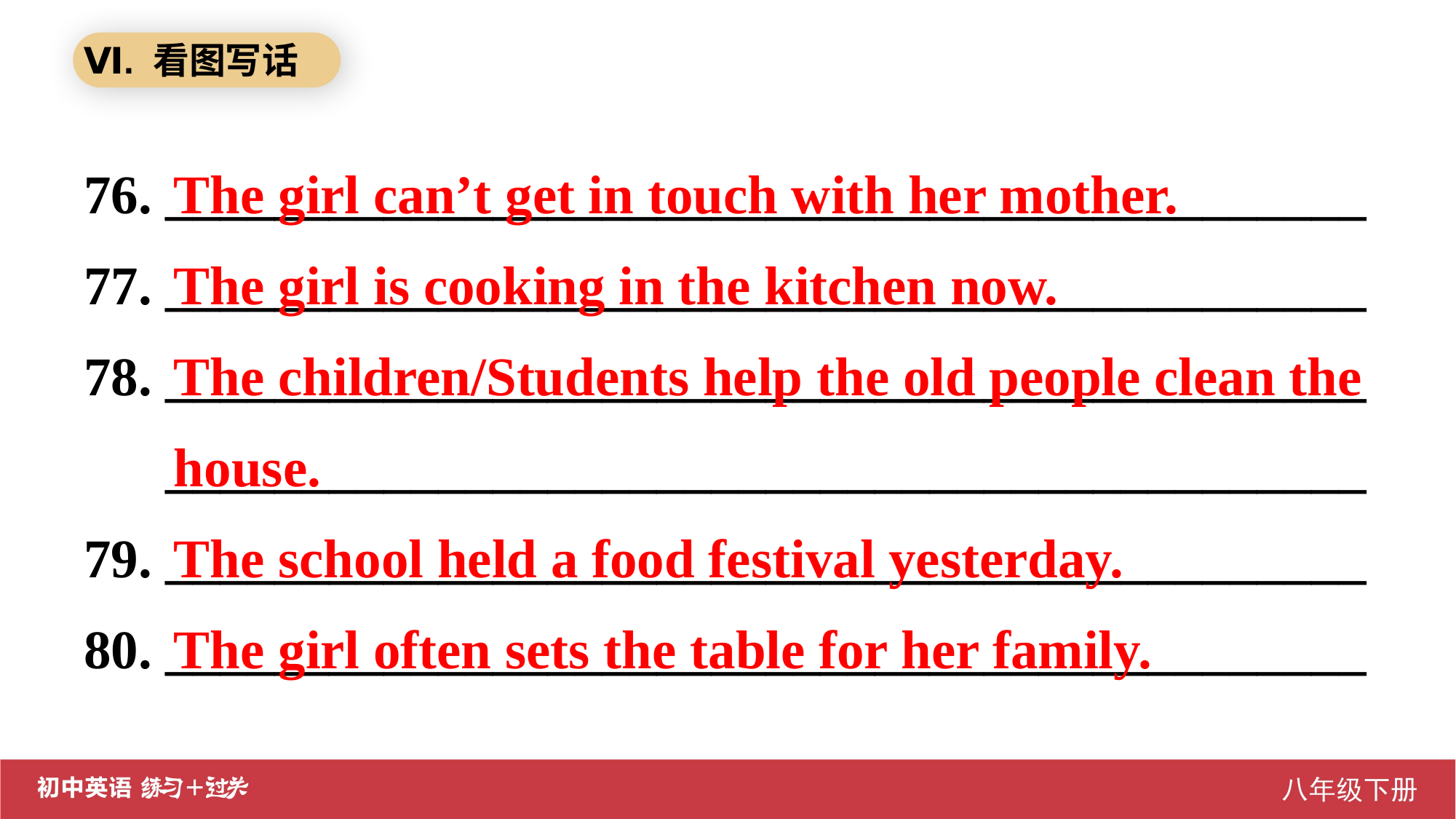

Ⅵ. 看图写话
76. ____________________________________________
77. ____________________________________________
78. ____________________________________________
      ____________________________________________
79. ____________________________________________
80. ____________________________________________
The girl can’t get in touch with her mother.
The girl is cooking in the kitchen now.
The children/Students help the old people clean the house.
The school held a food festival yesterday.
The girl often sets the table for her family.